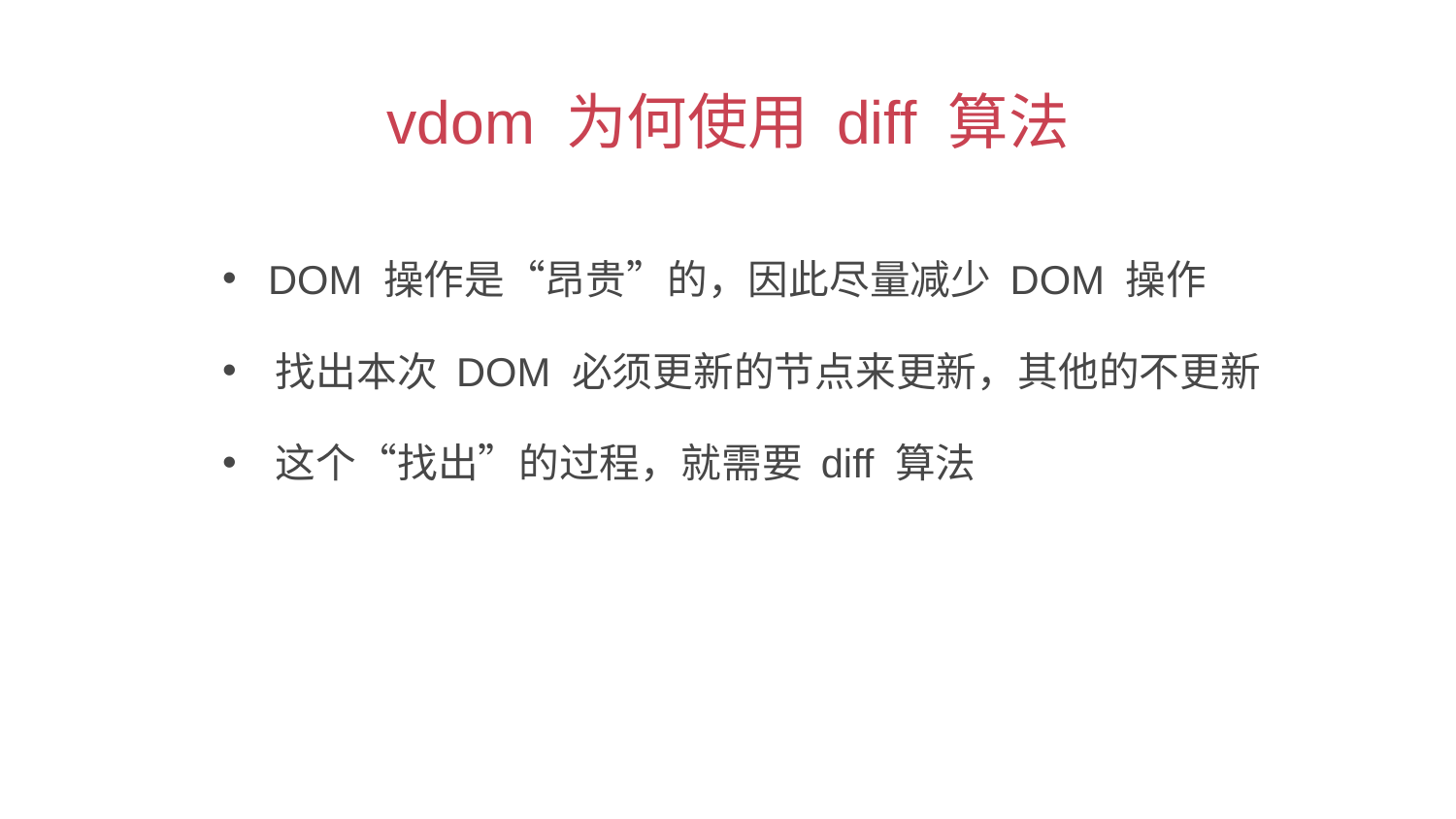

vdom 为何使用 diff 算法
 DOM 操作是“昂贵”的，因此尽量减少 DOM 操作
 找出本次 DOM 必须更新的节点来更新，其他的不更新
 这个“找出”的过程，就需要 diff 算法